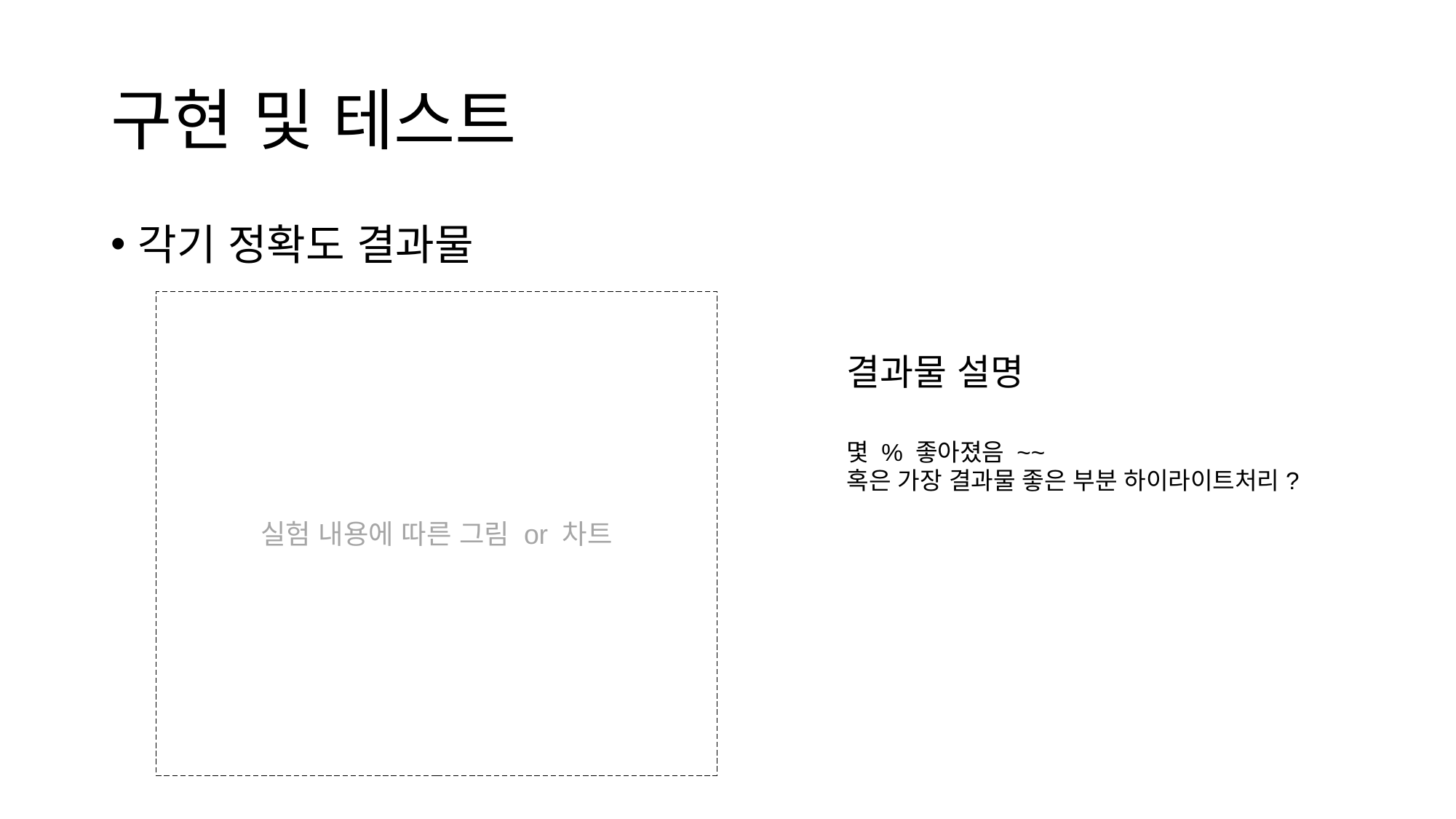

# 구현 및 테스트
각기 정확도 결과물
실험 내용에 따른 그림 or 차트
결과물 설명

몇 % 좋아졌음 ~~
혹은 가장 결과물 좋은 부분 하이라이트처리?